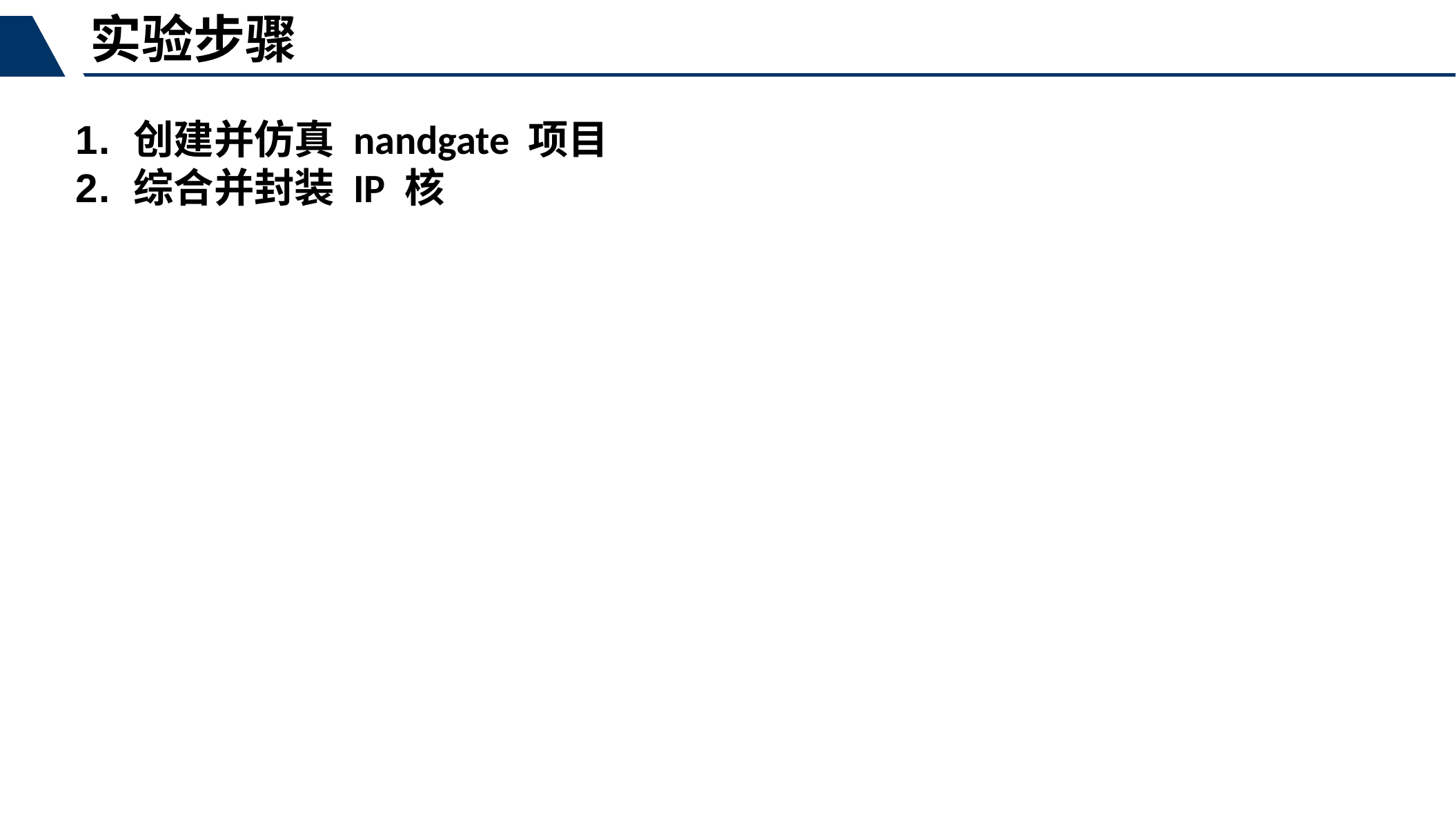

实验步骤

创建并仿真 nandgate 项目
综合并封装 IP 核